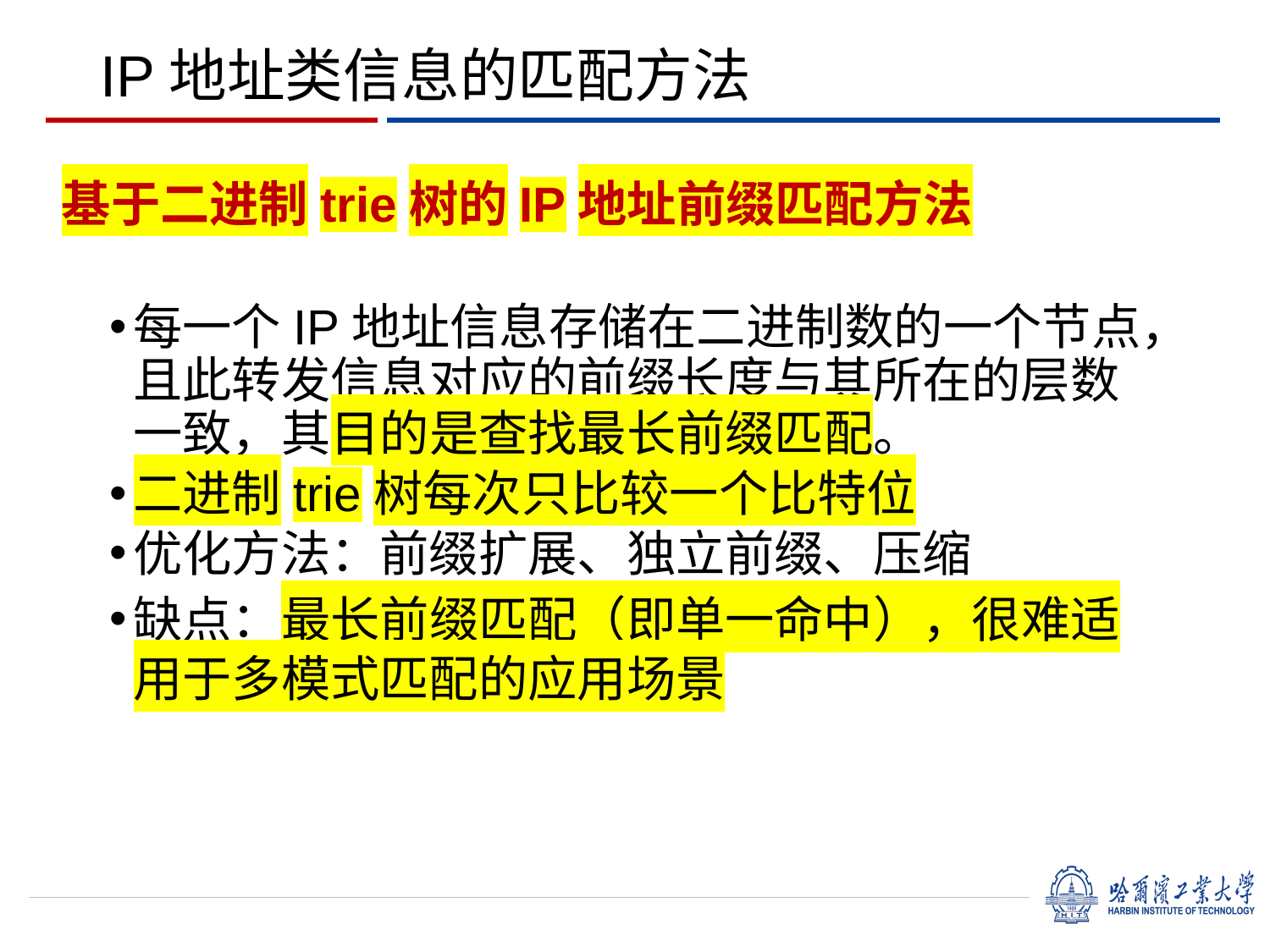

# IP地址类信息的匹配方法
基于二进制trie树的IP地址前缀匹配方法
每一个IP地址信息存储在二进制数的一个节点，且此转发信息对应的前缀长度与其所在的层数一致，其目的是查找最长前缀匹配。
二进制trie树每次只比较一个比特位
优化方法：前缀扩展、独立前缀、压缩
缺点：最长前缀匹配（即单一命中），很难适用于多模式匹配的应用场景